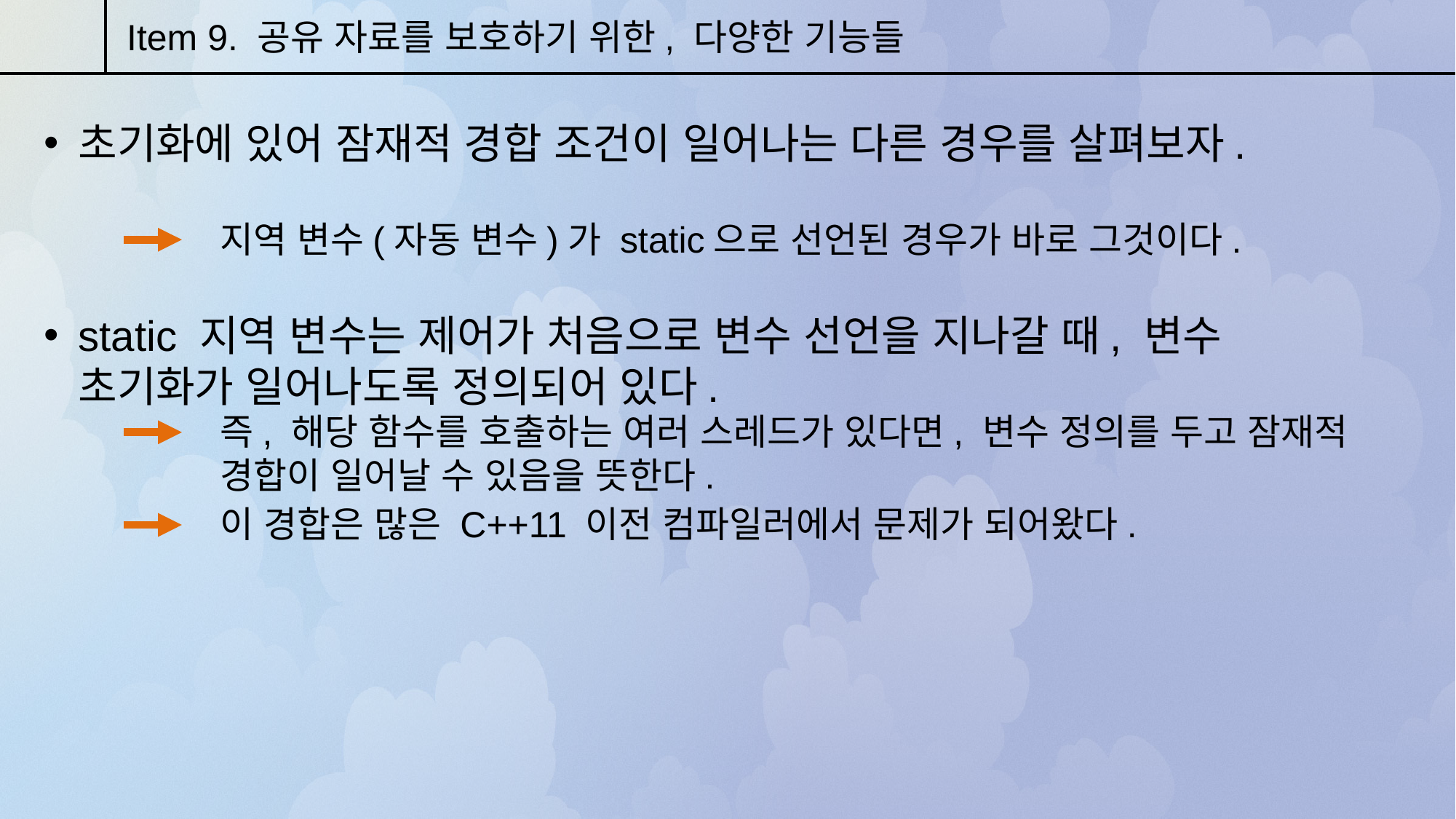

Item 9. 공유 자료를 보호하기 위한, 다양한 기능들
초기화에 있어 잠재적 경합 조건이 일어나는 다른 경우를 살펴보자.
지역 변수(자동 변수)가 static으로 선언된 경우가 바로 그것이다.
static 지역 변수는 제어가 처음으로 변수 선언을 지나갈 때, 변수 초기화가 일어나도록 정의되어 있다.
즉, 해당 함수를 호출하는 여러 스레드가 있다면, 변수 정의를 두고 잠재적 경합이 일어날 수 있음을 뜻한다.
이 경합은 많은 C++11 이전 컴파일러에서 문제가 되어왔다.